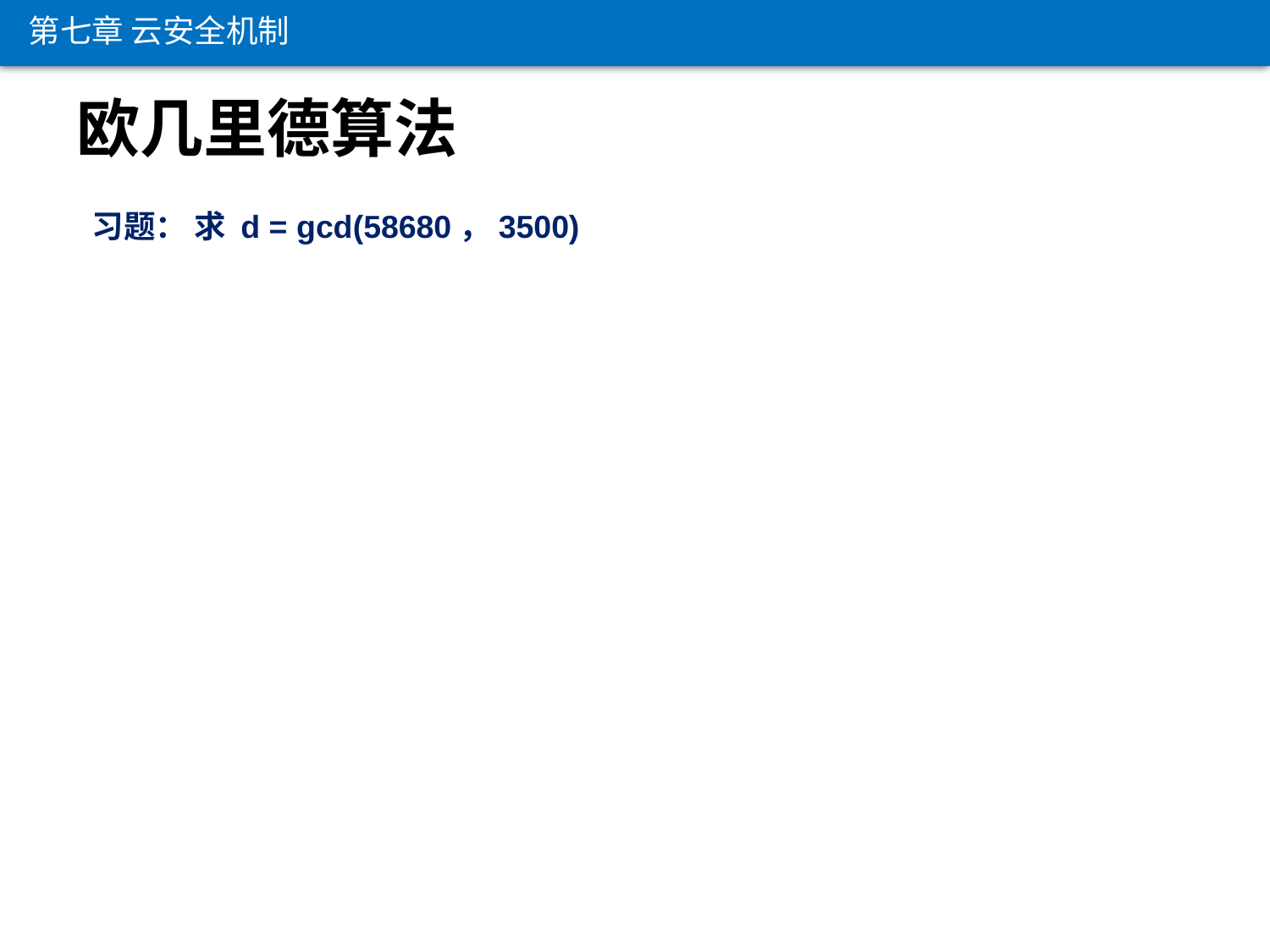

第七章 云安全机制
# 欧几里德算法
习题： 求 d = gcd(58680，3500)

14